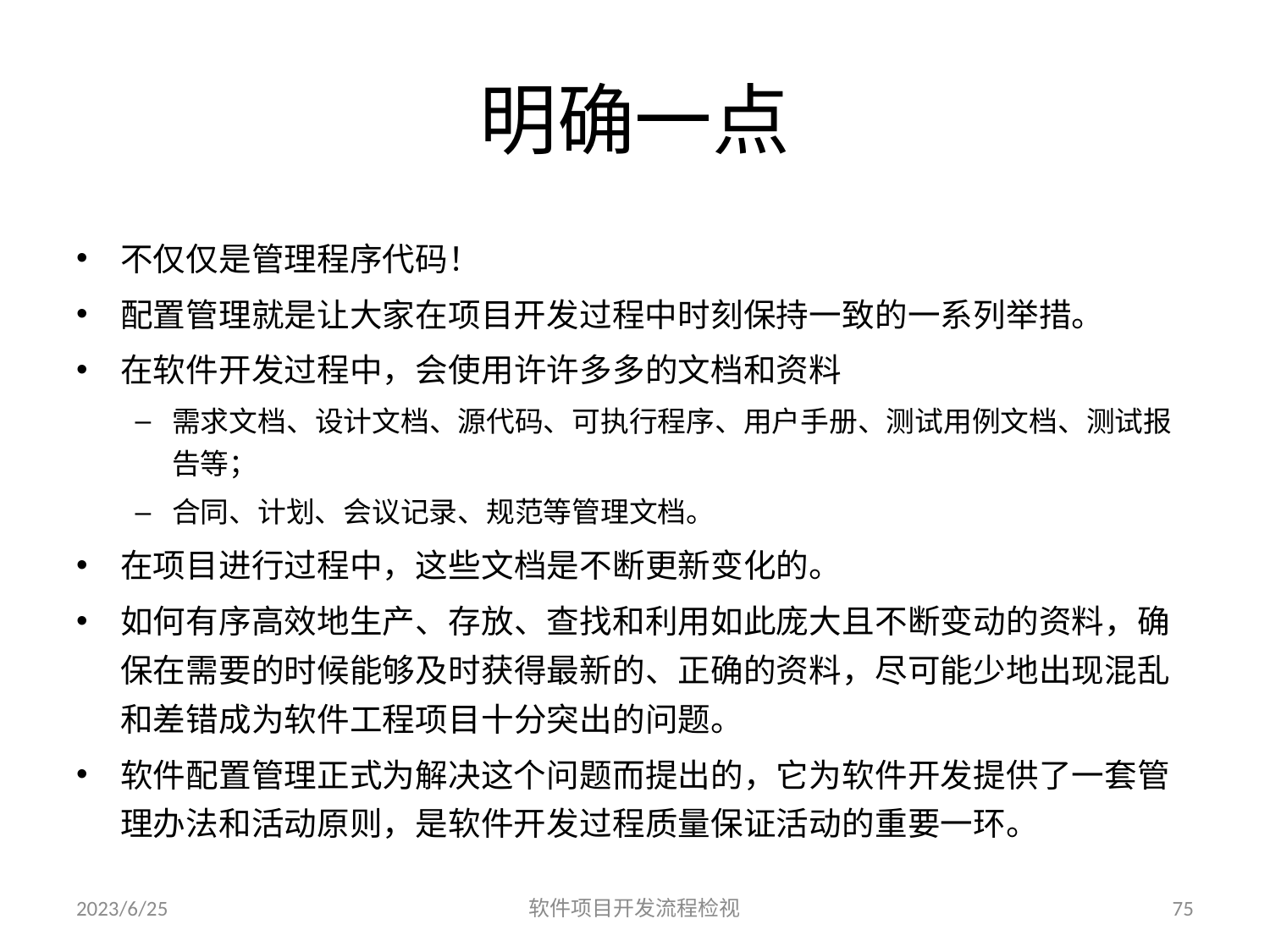

# 明确一点
不仅仅是管理程序代码！
配置管理就是让大家在项目开发过程中时刻保持一致的一系列举措。
在软件开发过程中，会使用许许多多的文档和资料
需求文档、设计文档、源代码、可执行程序、用户手册、测试用例文档、测试报告等；
合同、计划、会议记录、规范等管理文档。
在项目进行过程中，这些文档是不断更新变化的。
如何有序高效地生产、存放、查找和利用如此庞大且不断变动的资料，确保在需要的时候能够及时获得最新的、正确的资料，尽可能少地出现混乱和差错成为软件工程项目十分突出的问题。
软件配置管理正式为解决这个问题而提出的，它为软件开发提供了一套管理办法和活动原则，是软件开发过程质量保证活动的重要一环。

2023/6/25
软件项目开发流程检视
75